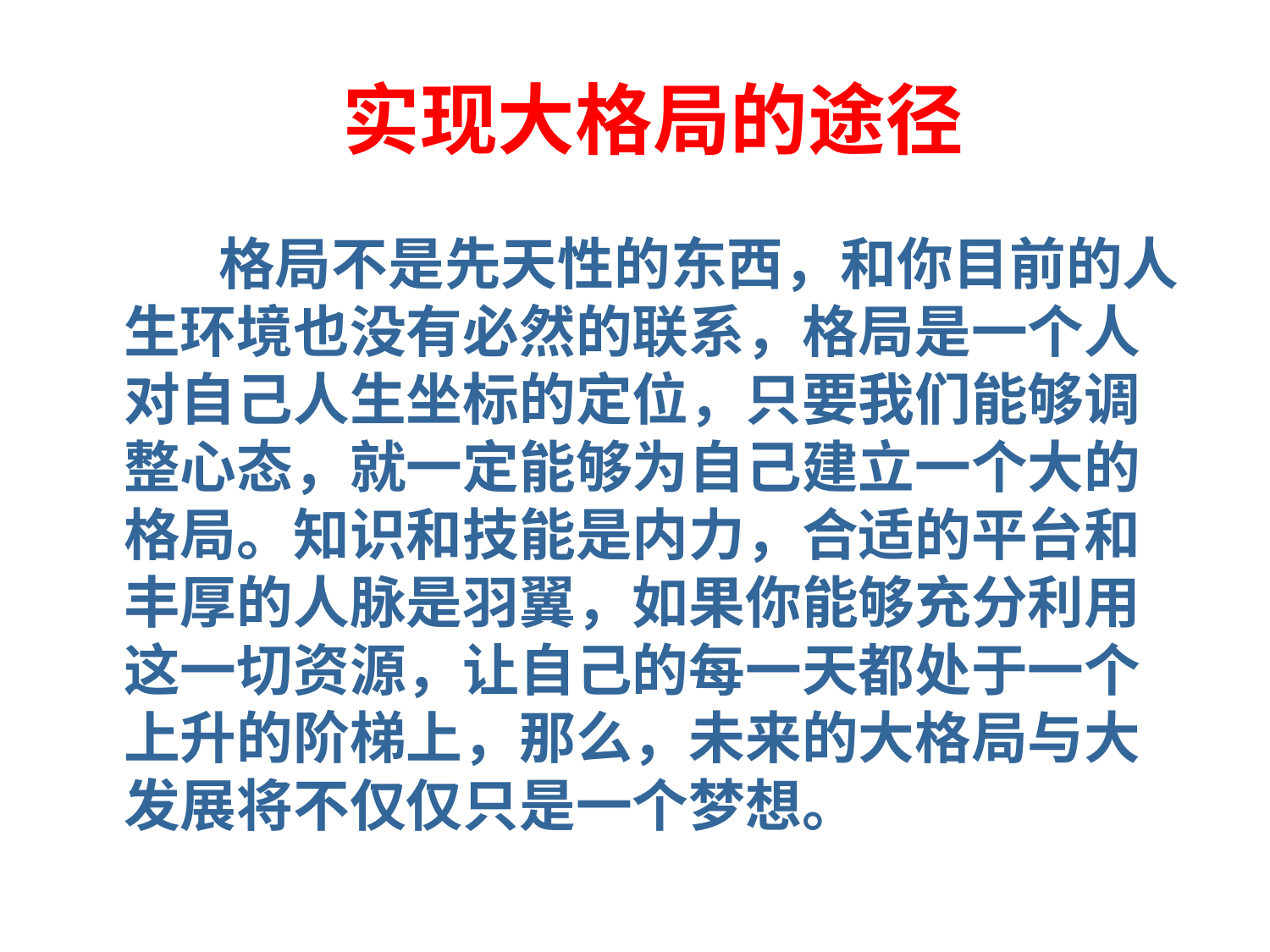

# 实现大格局的途径
          格局不是先天性的东西，和你目前的人生环境也没有必然的联系，格局是一个人对自己人生坐标的定位，只要我们能够调整心态，就一定能够为自己建立一个大的格局。知识和技能是内力，合适的平台和丰厚的人脉是羽翼，如果你能够充分利用这一切资源，让自己的每一天都处于一个上升的阶梯上，那么，未来的大格局与大发展将不仅仅只是一个梦想。